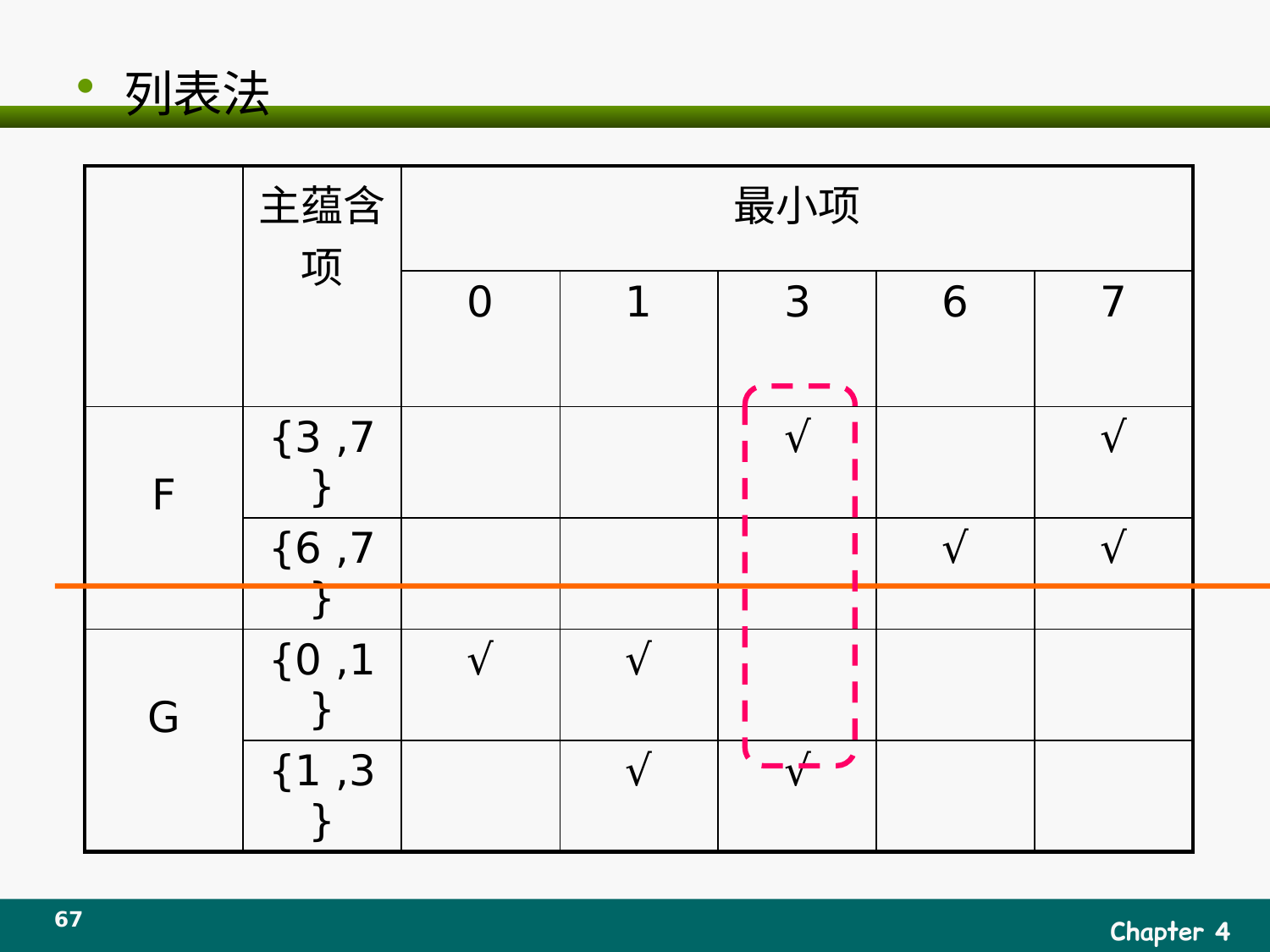

#
列表法

|  | 主蕴含项 | 最小项 |  |  |  |  |
| --- | --- | --- | --- | --- | --- | --- |
|  |  | 0 | 1 | 3 | 6 | 7 |
| F | {3 ,7} |  |  | √ |  | √ |
|  | {6 ,7} |  |  |  | √ | √ |
| G | {0 ,1} | √ | √ |  |  |  |
|  | {1 ,3} |  | √ | √ |  |  |

67
Chapter 4